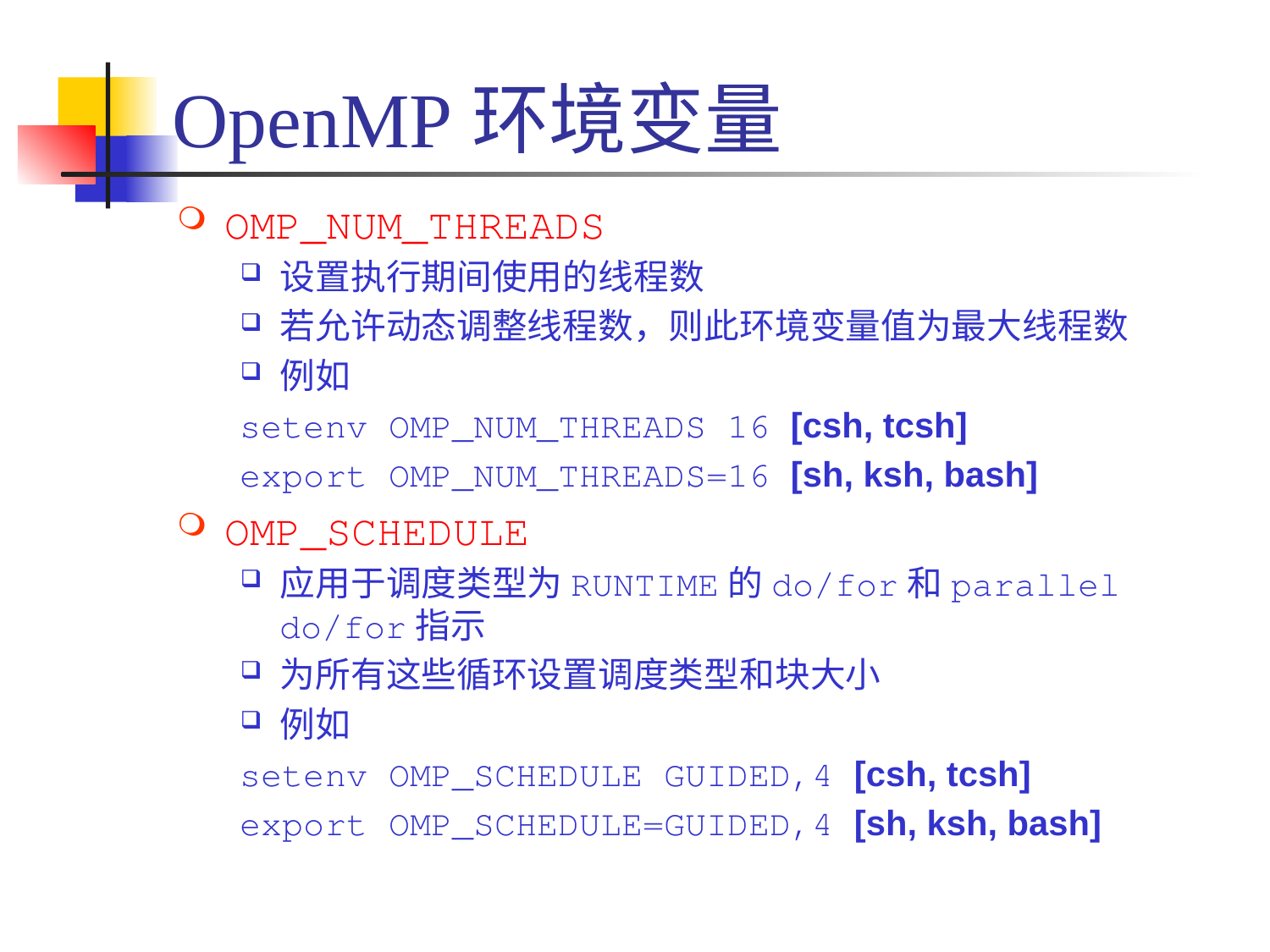

# OpenMP环境变量
OMP_NUM_THREADS
设置执行期间使用的线程数
若允许动态调整线程数，则此环境变量值为最大线程数
例如
setenv OMP_NUM_THREADS 16 [csh, tcsh]
export OMP_NUM_THREADS=16 [sh, ksh, bash]
OMP_SCHEDULE
应用于调度类型为RUNTIME的do/for和parallel do/for指示
为所有这些循环设置调度类型和块大小
例如
setenv OMP_SCHEDULE GUIDED,4 [csh, tcsh]
export OMP_SCHEDULE=GUIDED,4 [sh, ksh, bash]